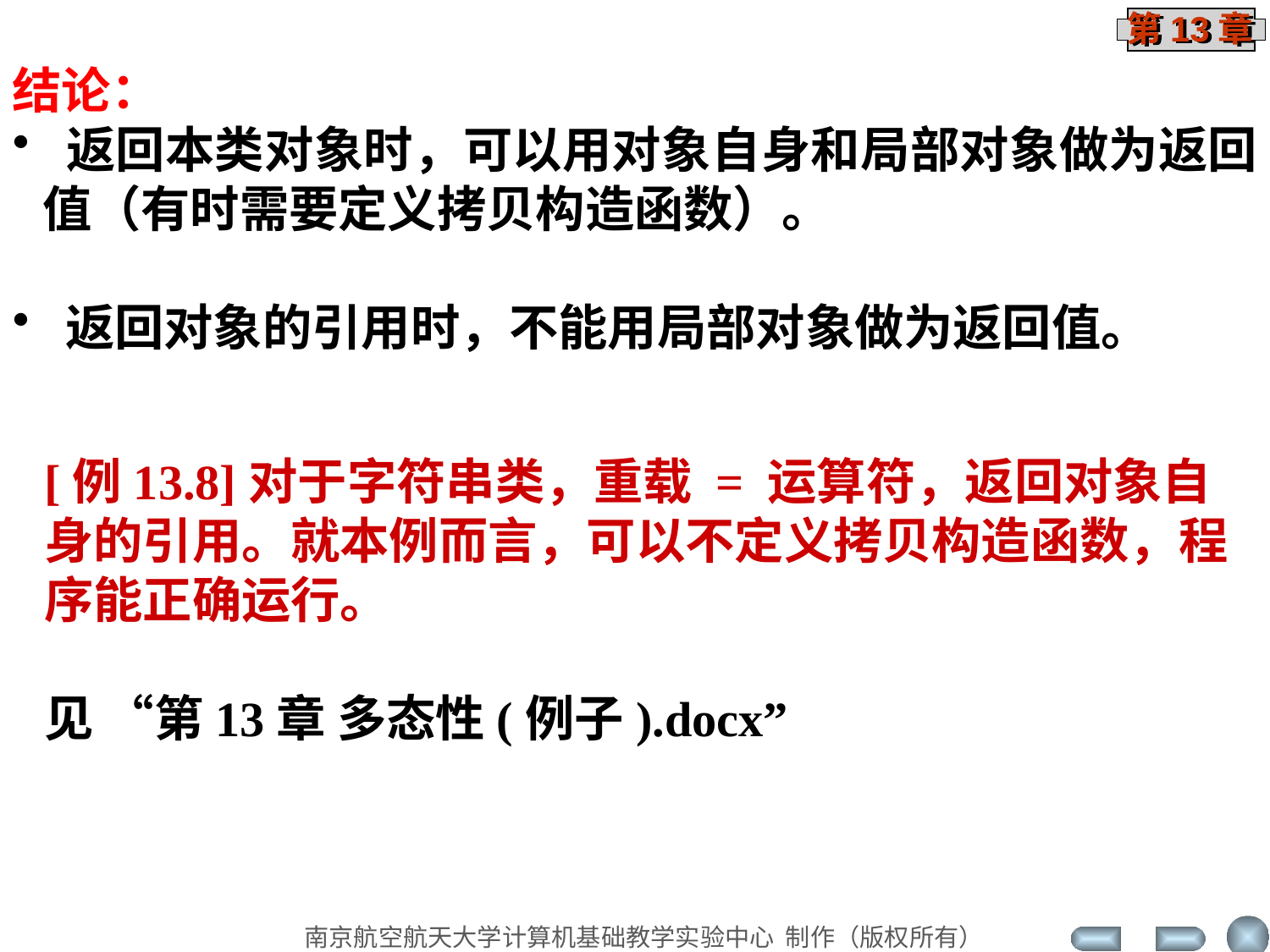

结论：
 返回本类对象时，可以用对象自身和局部对象做为返回值（有时需要定义拷贝构造函数）。

 返回对象的引用时，不能用局部对象做为返回值。
[例13.8]对于字符串类，重载 = 运算符，返回对象自身的引用。就本例而言，可以不定义拷贝构造函数，程序能正确运行。

见 “第13章 多态性(例子).docx”